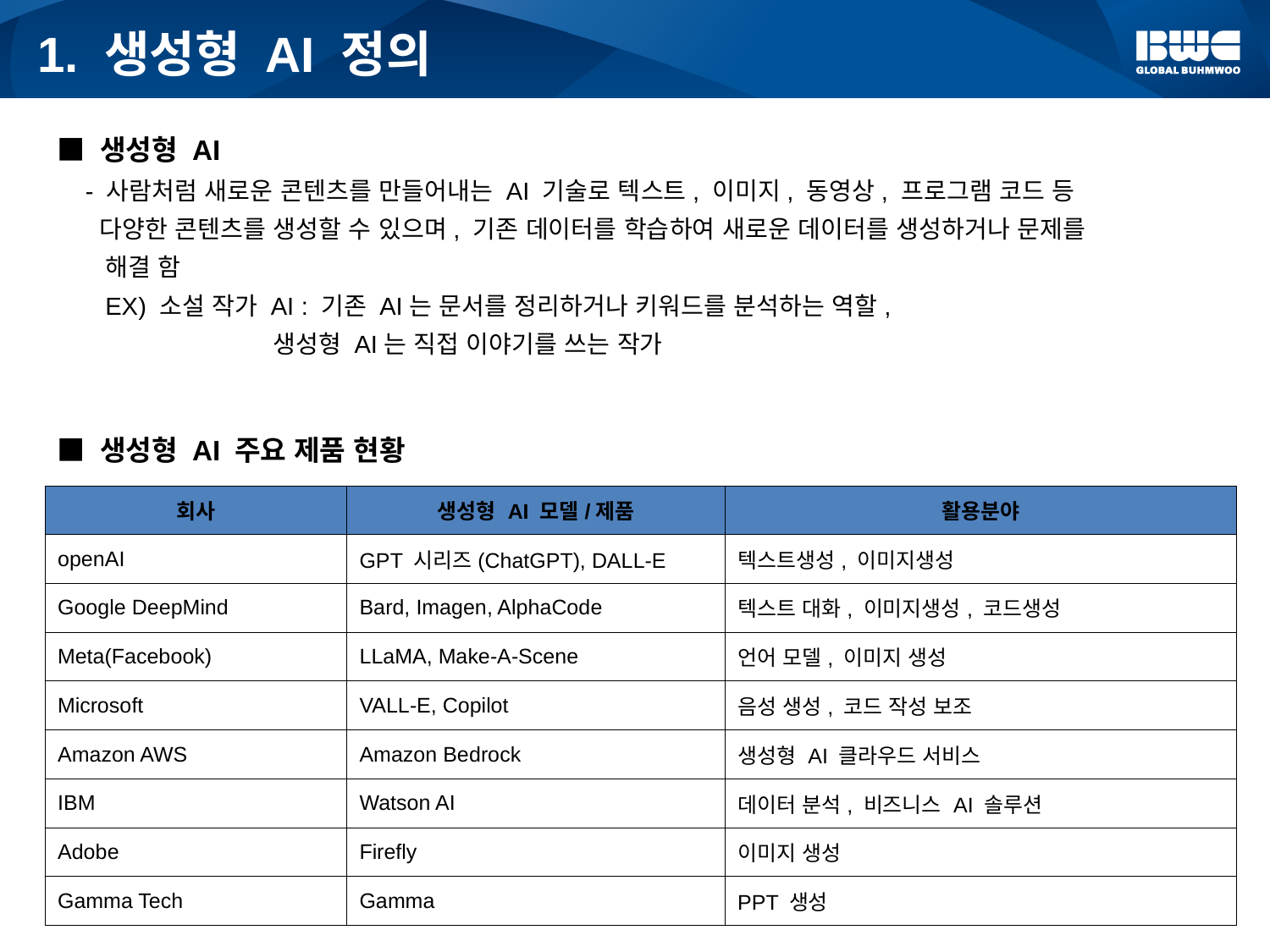

# 1. 생성형 AI 정의
■ 생성형 AI
    - 사람처럼 새로운 콘텐츠를 만들어내는 AI 기술로 텍스트, 이미지, 동영상, 프로그램 코드 등
      다양한 콘텐츠를 생성할 수 있으며, 기존 데이터를 학습하여 새로운 데이터를 생성하거나 문제를
      해결 함
      EX) 소설 작가 AI : 기존 AI는 문서를 정리하거나 키워드를 분석하는 역할,
                              생성형 AI는 직접 이야기를 쓰는 작가
■ 생성형 AI 주요 제품 현황
| 회사 | 생성형 AI 모델/제품 | 활용분야 |
| --- | --- | --- |
| openAI | GPT 시리즈(ChatGPT), DALL-E | 텍스트생성, 이미지생성 |
| Google DeepMind | Bard, Imagen, AlphaCode | 텍스트 대화, 이미지생성, 코드생성 |
| Meta(Facebook) | LLaMA, Make-A-Scene | 언어 모델, 이미지 생성 |
| Microsoft | VALL-E, Copilot | 음성 생성, 코드 작성 보조 |
| Amazon AWS | Amazon Bedrock | 생성형 AI 클라우드 서비스 |
| IBM | Watson AI | 데이터 분석, 비즈니스 AI 솔루션 |
| Adobe | Firefly | 이미지 생성 |
| Gamma Tech | Gamma | PPT 생성 |